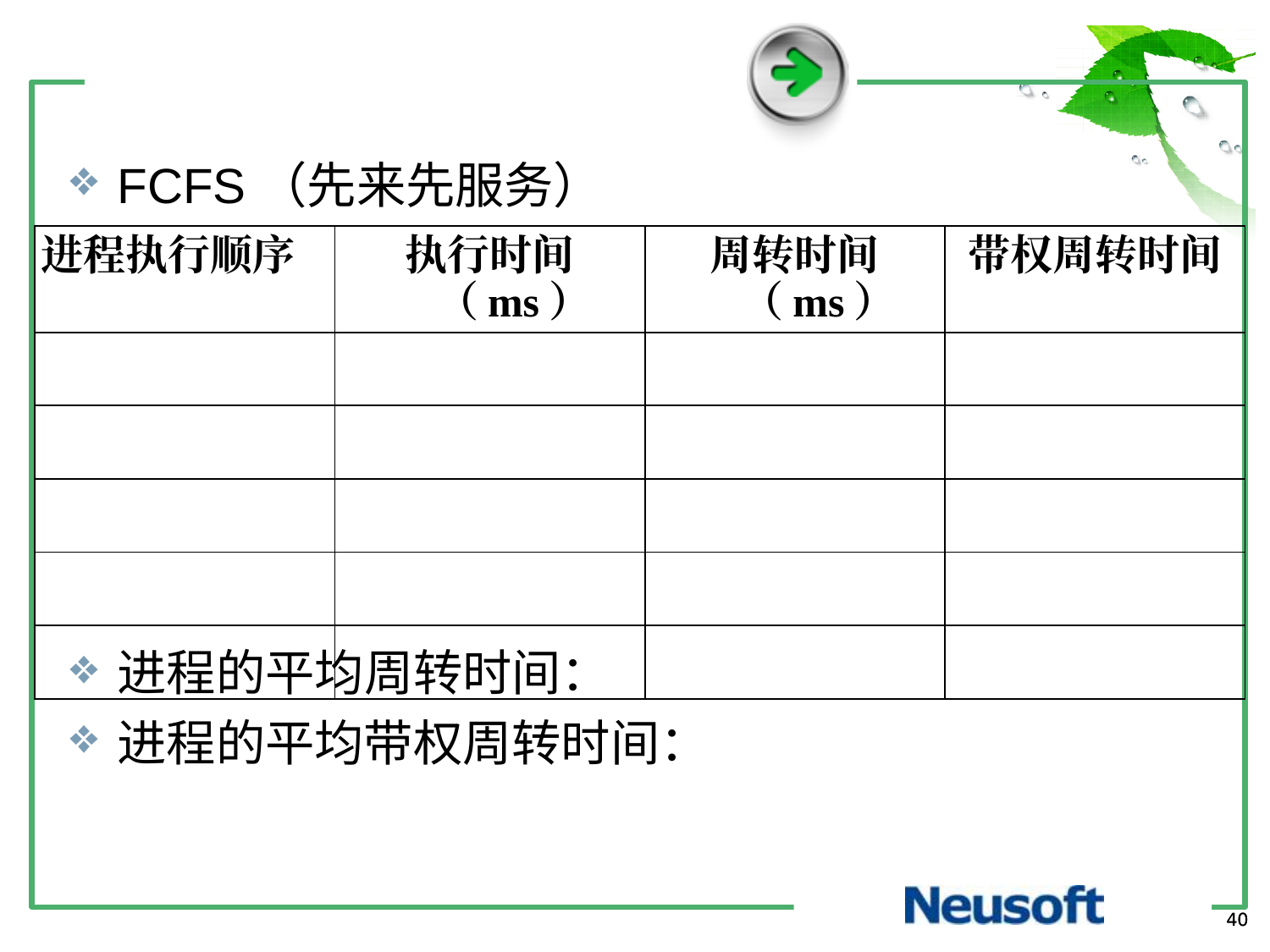

FCFS（先来先服务）

进程的平均周转时间：
进程的平均带权周转时间：
| 进程执行顺序 | 执行时间（ms） | 周转时间（ms） | 带权周转时间 |
| --- | --- | --- | --- |
|  |  |  |  |
|  |  |  |  |
|  |  |  |  |
|  |  |  |  |
|  |  |  |  |
40
40